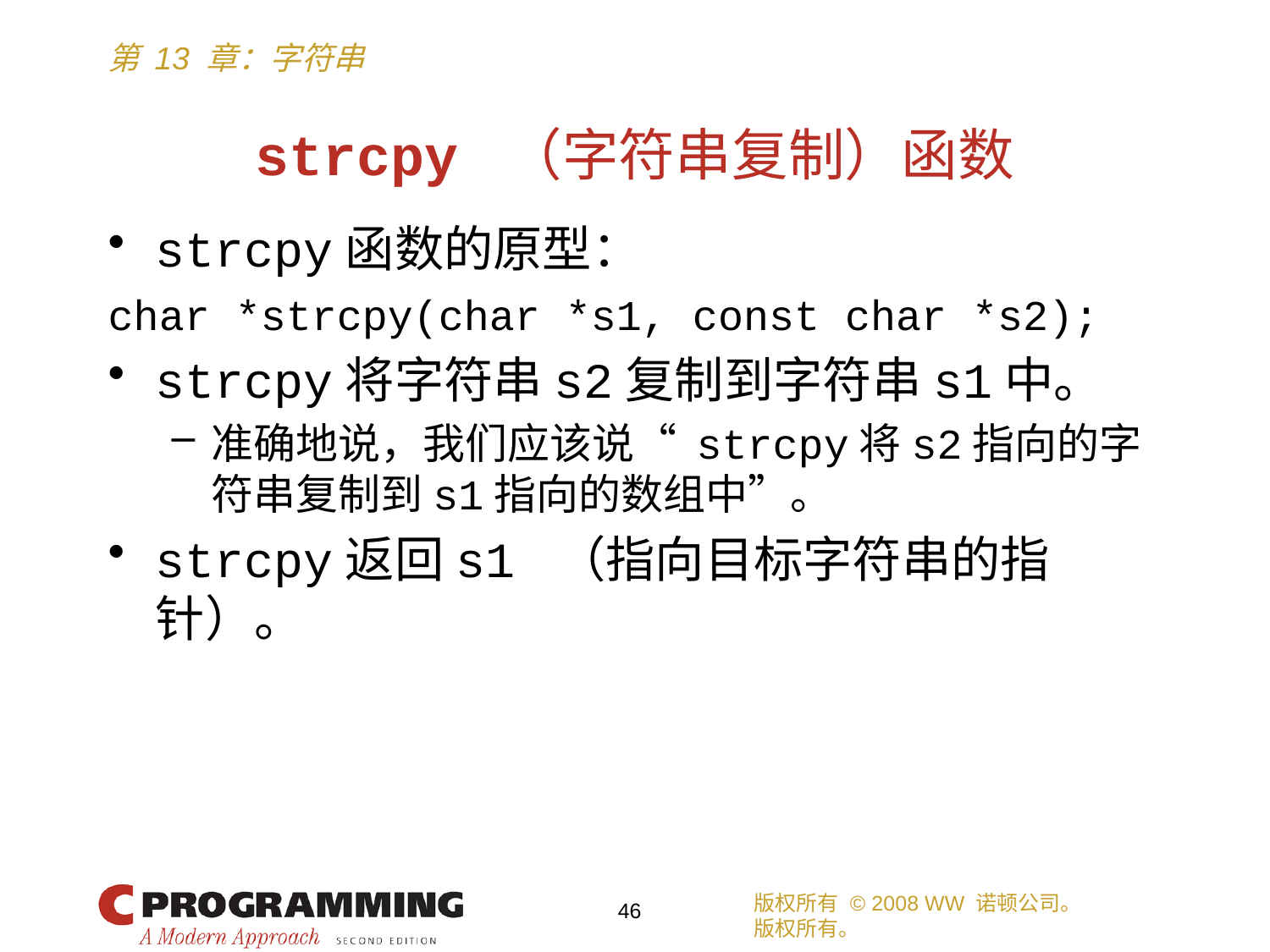

# strcpy （字符串复制）函数
strcpy函数的原型：
char *strcpy(char *s1, const char *s2);
strcpy将字符串s2复制到字符串s1中。
准确地说，我们应该说“ strcpy将s2指向的字符串复制到s1指向的数组中”。
strcpy返回s1 （指向目标字符串的指针）。

版权所有 © 2008 WW 诺顿公司。
版权所有。
46